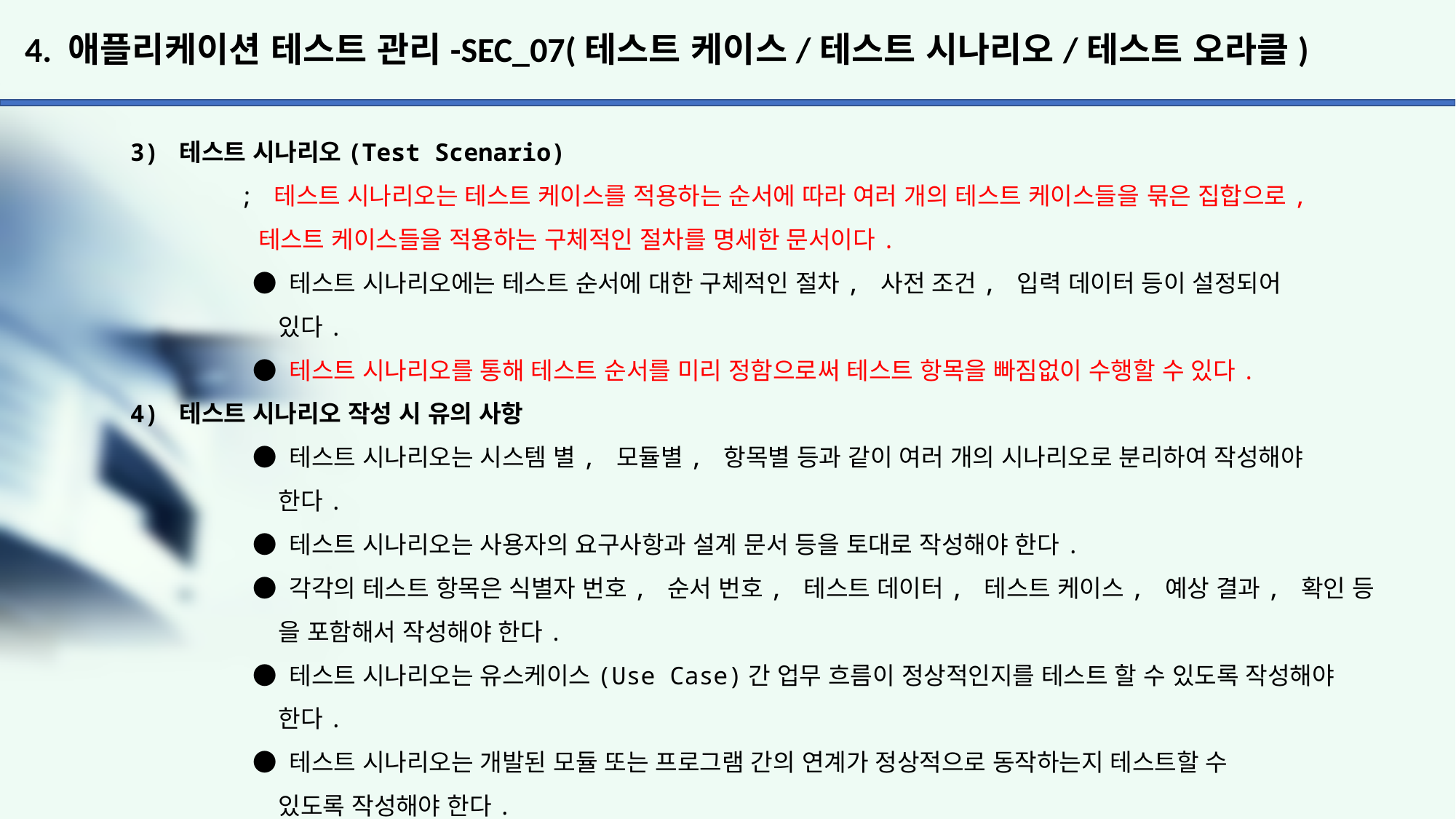

# 4. 애플리케이션 테스트 관리-SEC_07(테스트 케이스/테스트 시나리오/테스트 오라클)
3) 테스트 시나리오(Test Scenario)
	; 테스트 시나리오는 테스트 케이스를 적용하는 순서에 따라 여러 개의 테스트 케이스들을 묶은 집합으로,
	  테스트 케이스들을 적용하는 구체적인 절차를 명세한 문서이다.
 	  ● 테스트 시나리오에는 테스트 순서에 대한 구체적인 절차, 사전 조건, 입력 데이터 등이 설정되어
	     있다.
 	  ● 테스트 시나리오를 통해 테스트 순서를 미리 정함으로써 테스트 항목을 빠짐없이 수행할 수 있다.
4) 테스트 시나리오 작성 시 유의 사항
 	  ● 테스트 시나리오는 시스템 별, 모듈별, 항목별 등과 같이 여러 개의 시나리오로 분리하여 작성해야
	     한다.
 	  ● 테스트 시나리오는 사용자의 요구사항과 설계 문서 등을 토대로 작성해야 한다.
 	  ● 각각의 테스트 항목은 식별자 번호, 순서 번호, 테스트 데이터, 테스트 케이스, 예상 결과, 확인 등
	     을 포함해서 작성해야 한다.
 	  ● 테스트 시나리오는 유스케이스(Use Case)간 업무 흐름이 정상적인지를 테스트 할 수 있도록 작성해야
	     한다.
 	  ● 테스트 시나리오는 개발된 모듈 또는 프로그램 간의 연계가 정상적으로 동작하는지 테스트할 수
	     있도록 작성해야 한다.